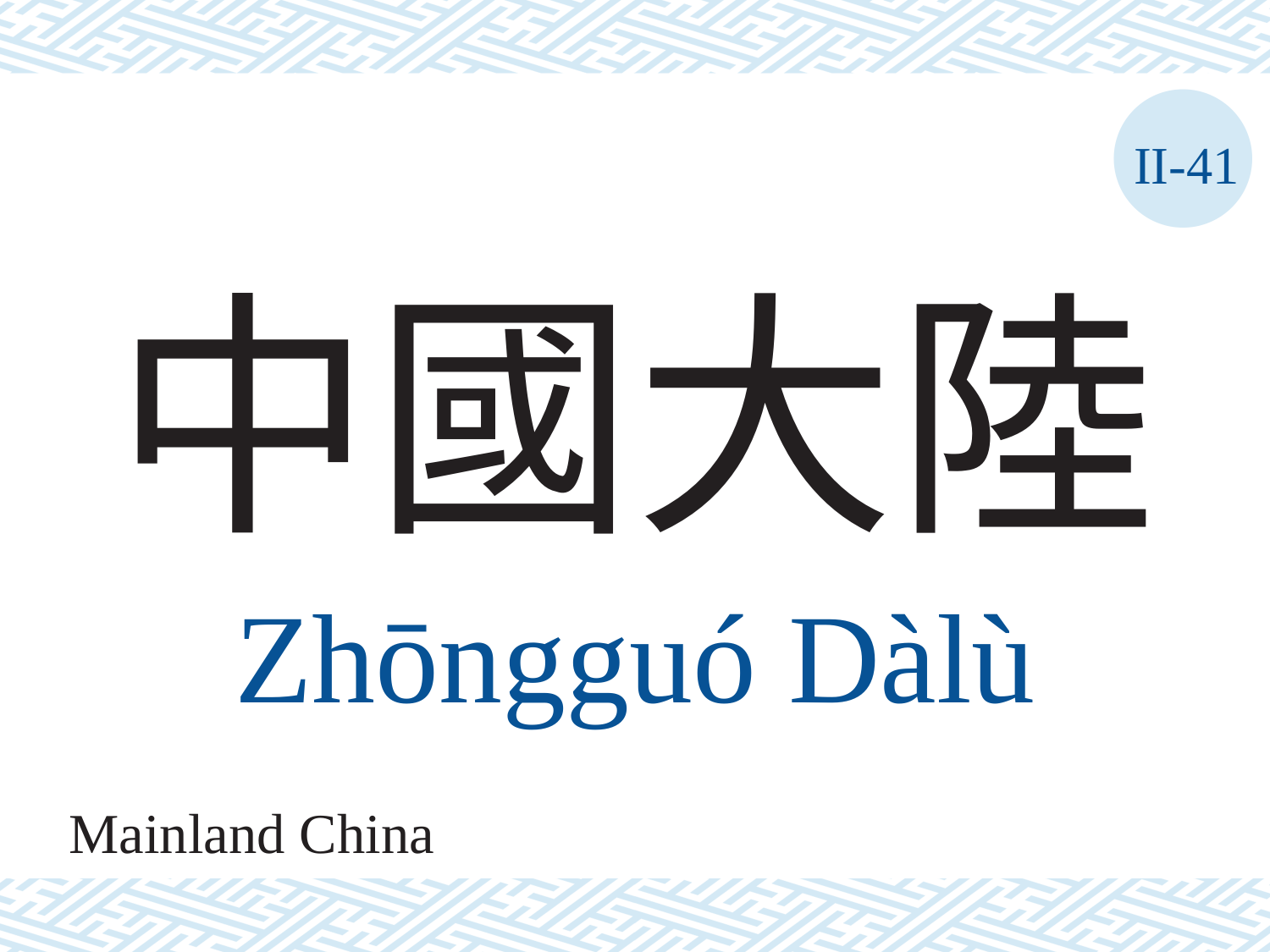

II-41
# 中國大陸
Zhōngguó	Dàlù
Mainland China